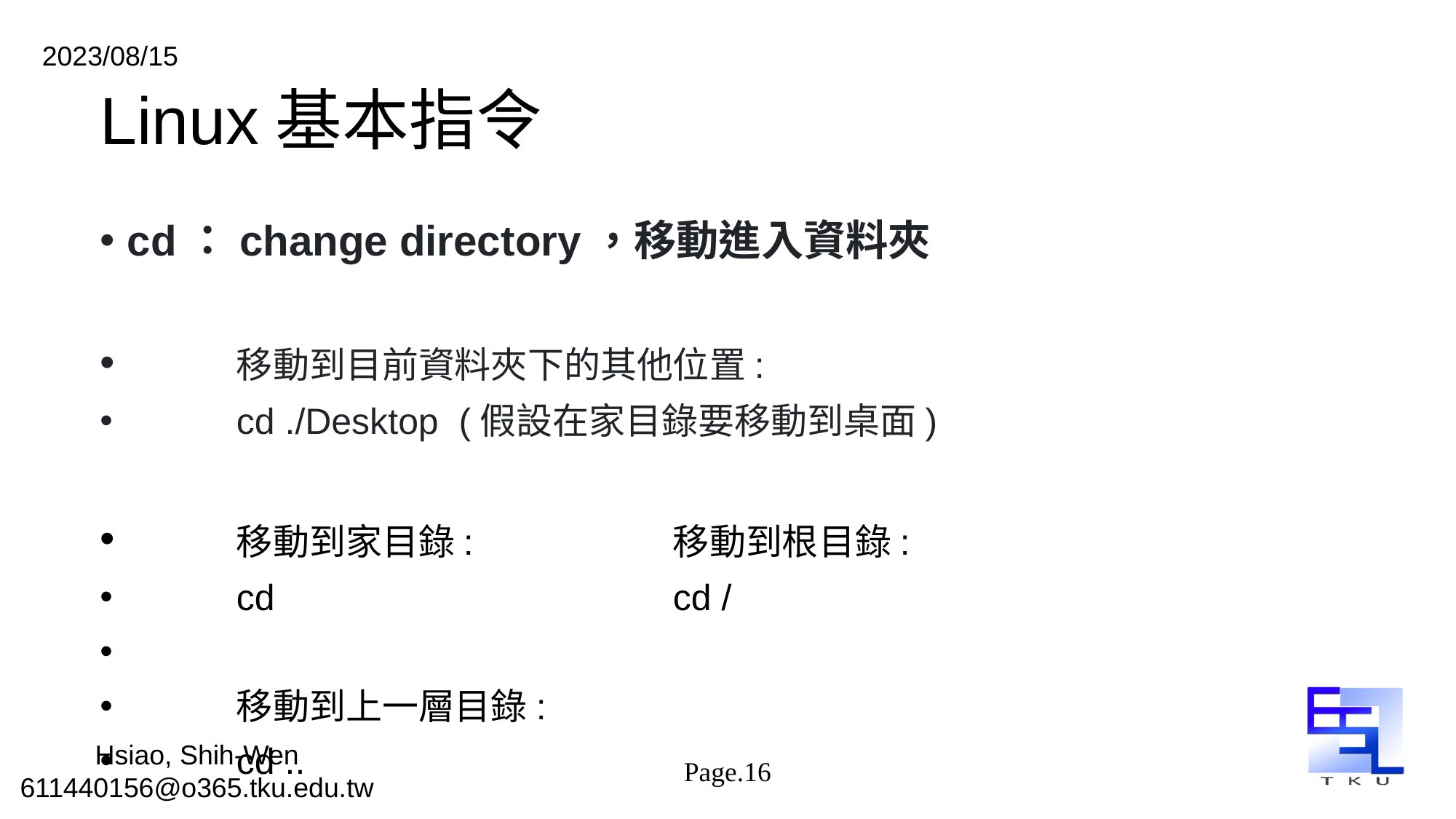

# Linux基本指令
cd：change directory，移動進入資料夾

	移動到目前資料夾下的其他位置:
	cd ./Desktop  (假設在家目錄要移動到桌面)

	移動到家目錄:		移動到根目錄:
	cd				cd /

	移動到上一層目錄:
	cd ..